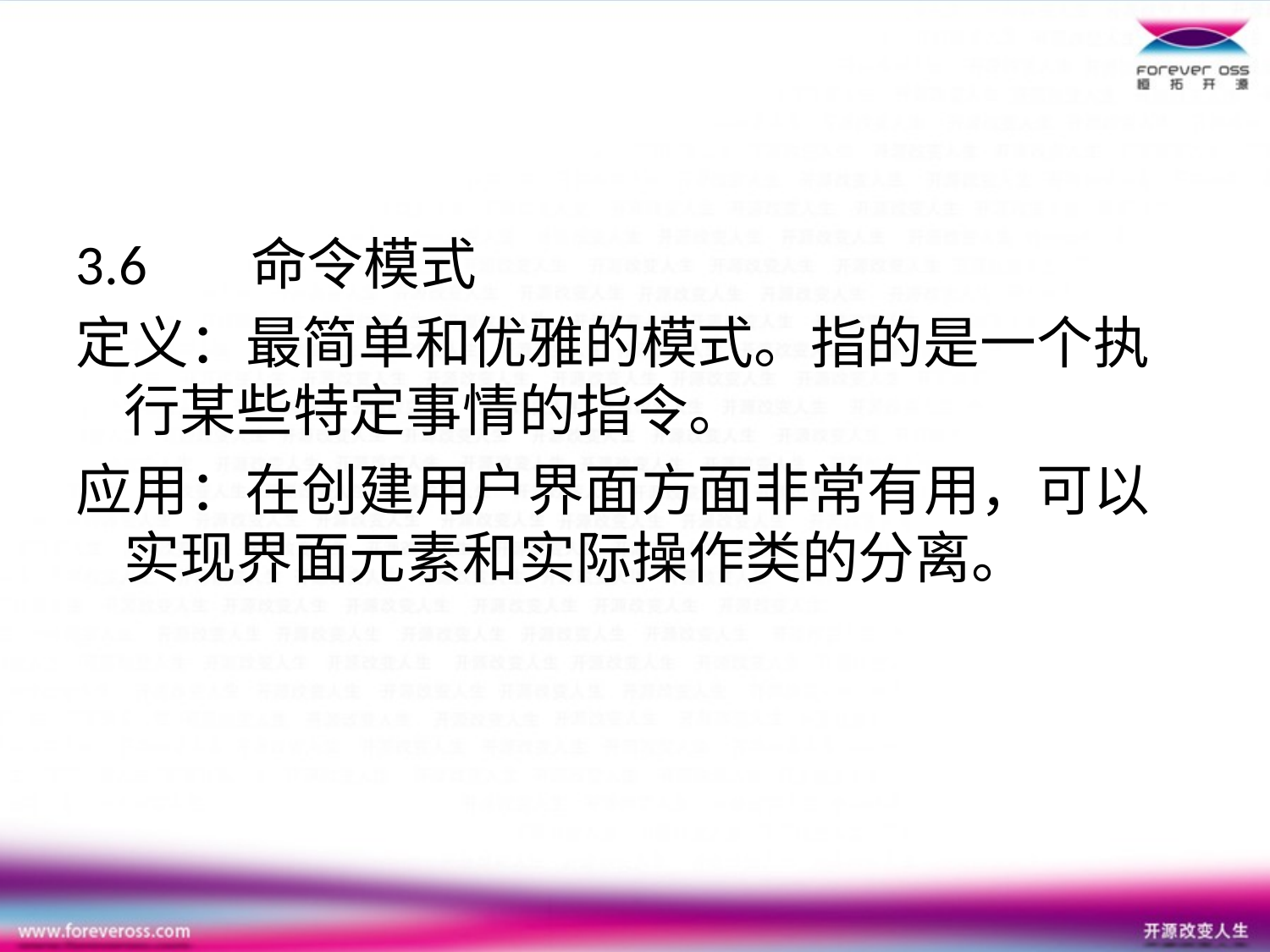

#
3.6	命令模式
定义：最简单和优雅的模式。指的是一个执行某些特定事情的指令。
应用：在创建用户界面方面非常有用，可以实现界面元素和实际操作类的分离。